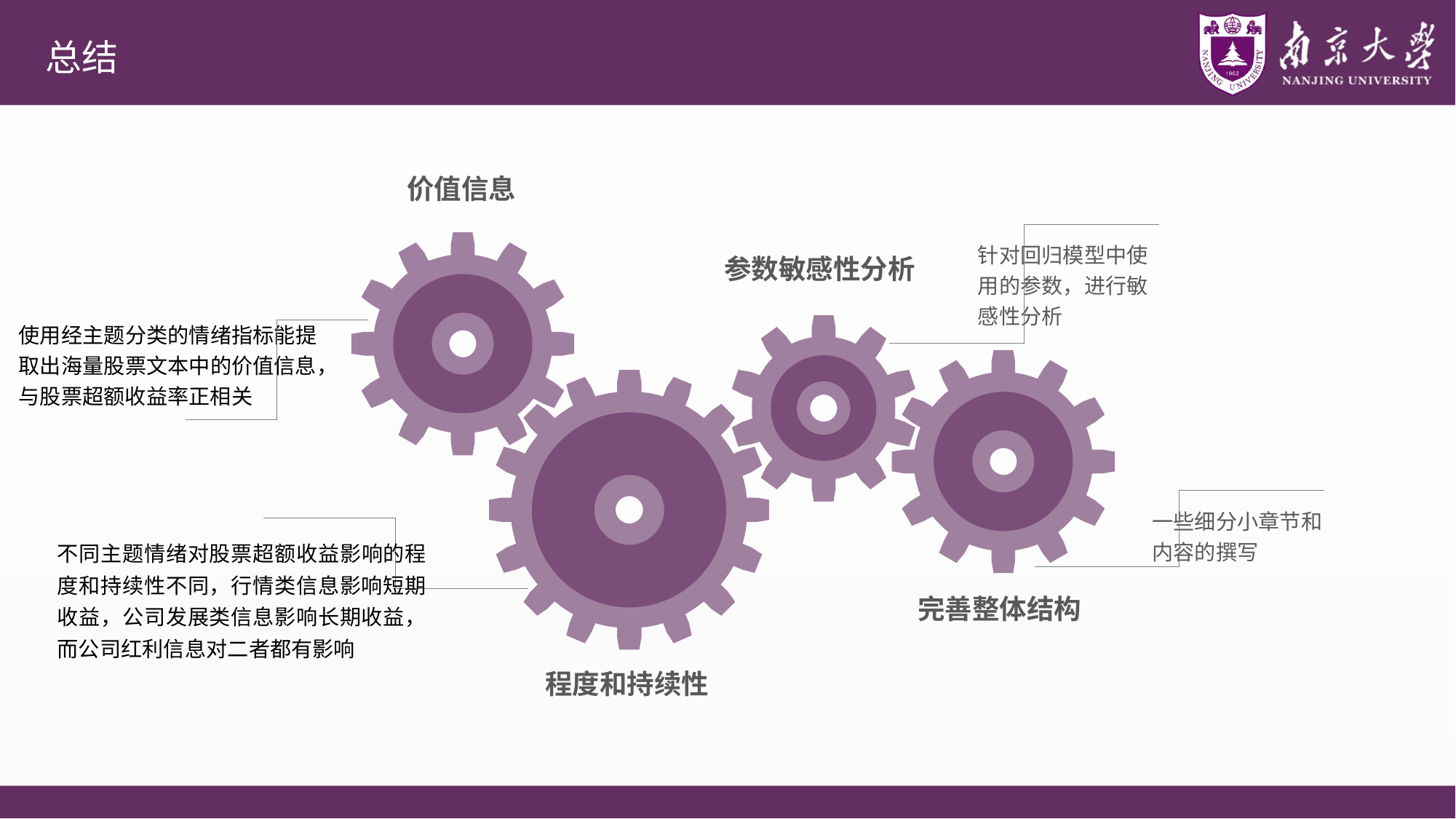

# 总结
价值信息
针对回归模型中使用的参数，进行敏感性分析

参数敏感性分析
使用经主题分类的情绪指标能提取出海量股票文本中的价值信息，与股票超额收益率正相关

一些细分小章节和内容的撰写
不同主题情绪对股票超额收益影响的程度和持续性不同，行情类信息影响短期收益，公司发展类信息影响长期收益，而公司红利信息对二者都有影响
完善整体结构
程度和持续性